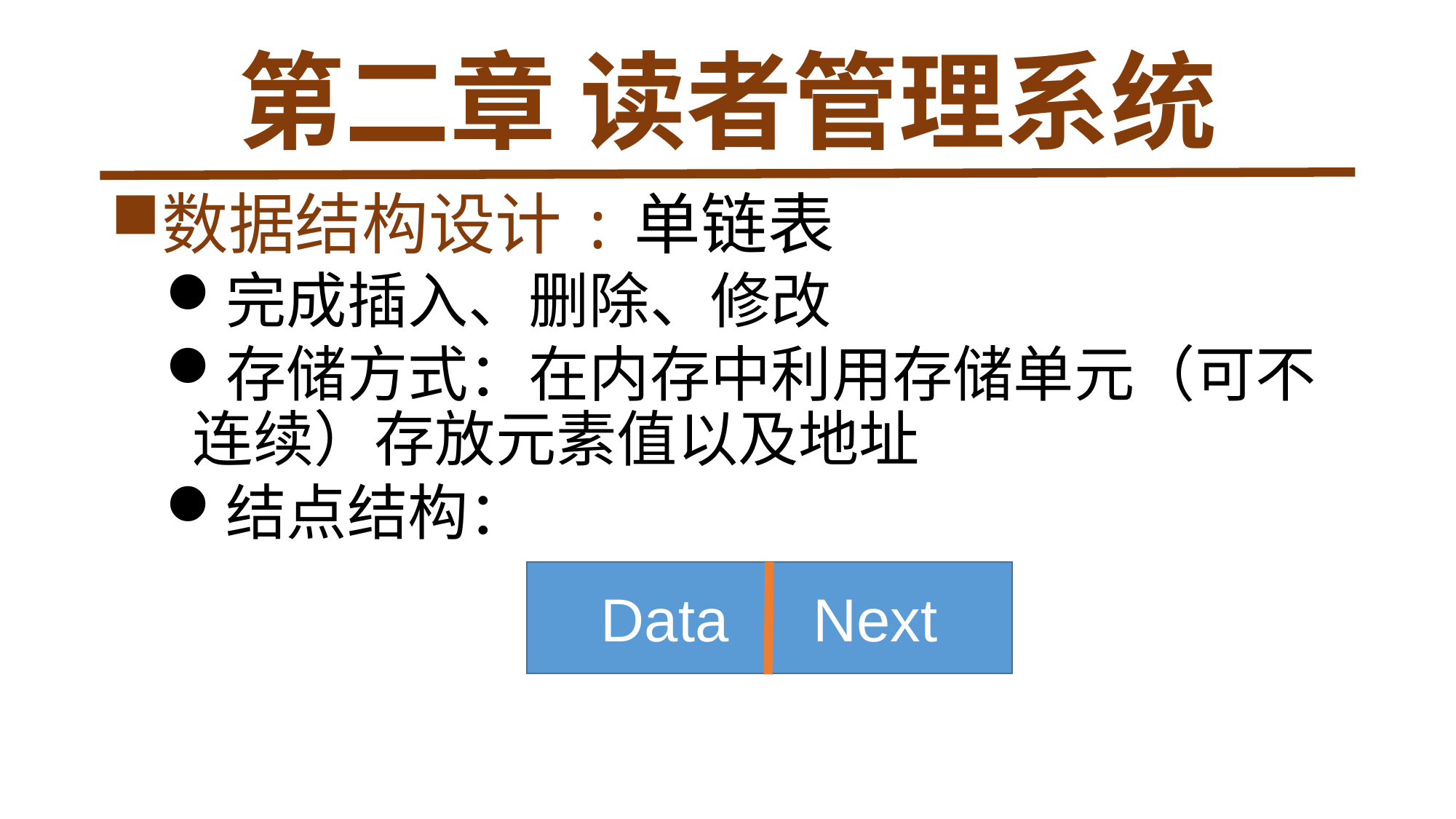

# 第二章 读者管理系统
数据结构设计:单链表
完成插入、删除、修改
存储方式：在内存中利用存储单元（可不连续）存放元素值以及地址
结点结构：

Data     Next